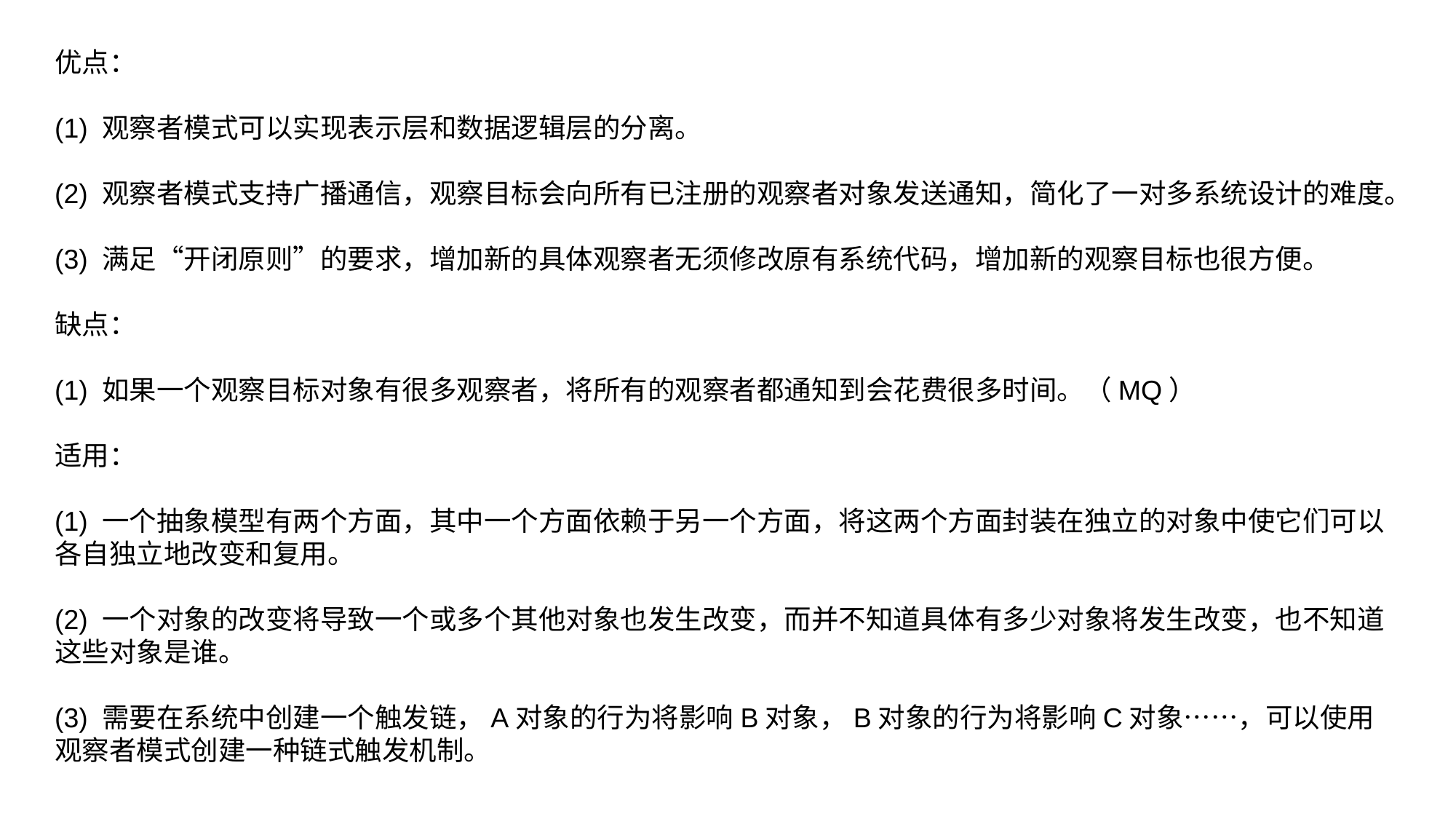

优点：

(1) 观察者模式可以实现表示层和数据逻辑层的分离。

(2) 观察者模式支持广播通信，观察目标会向所有已注册的观察者对象发送通知，简化了一对多系统设计的难度。

(3) 满足“开闭原则”的要求，增加新的具体观察者无须修改原有系统代码，增加新的观察目标也很方便。

缺点：

(1) 如果一个观察目标对象有很多观察者，将所有的观察者都通知到会花费很多时间。（MQ）

适用：

(1) 一个抽象模型有两个方面，其中一个方面依赖于另一个方面，将这两个方面封装在独立的对象中使它们可以各自独立地改变和复用。

(2) 一个对象的改变将导致一个或多个其他对象也发生改变，而并不知道具体有多少对象将发生改变，也不知道这些对象是谁。

(3) 需要在系统中创建一个触发链，A对象的行为将影响B对象，B对象的行为将影响C对象……，可以使用观察者模式创建一种链式触发机制。